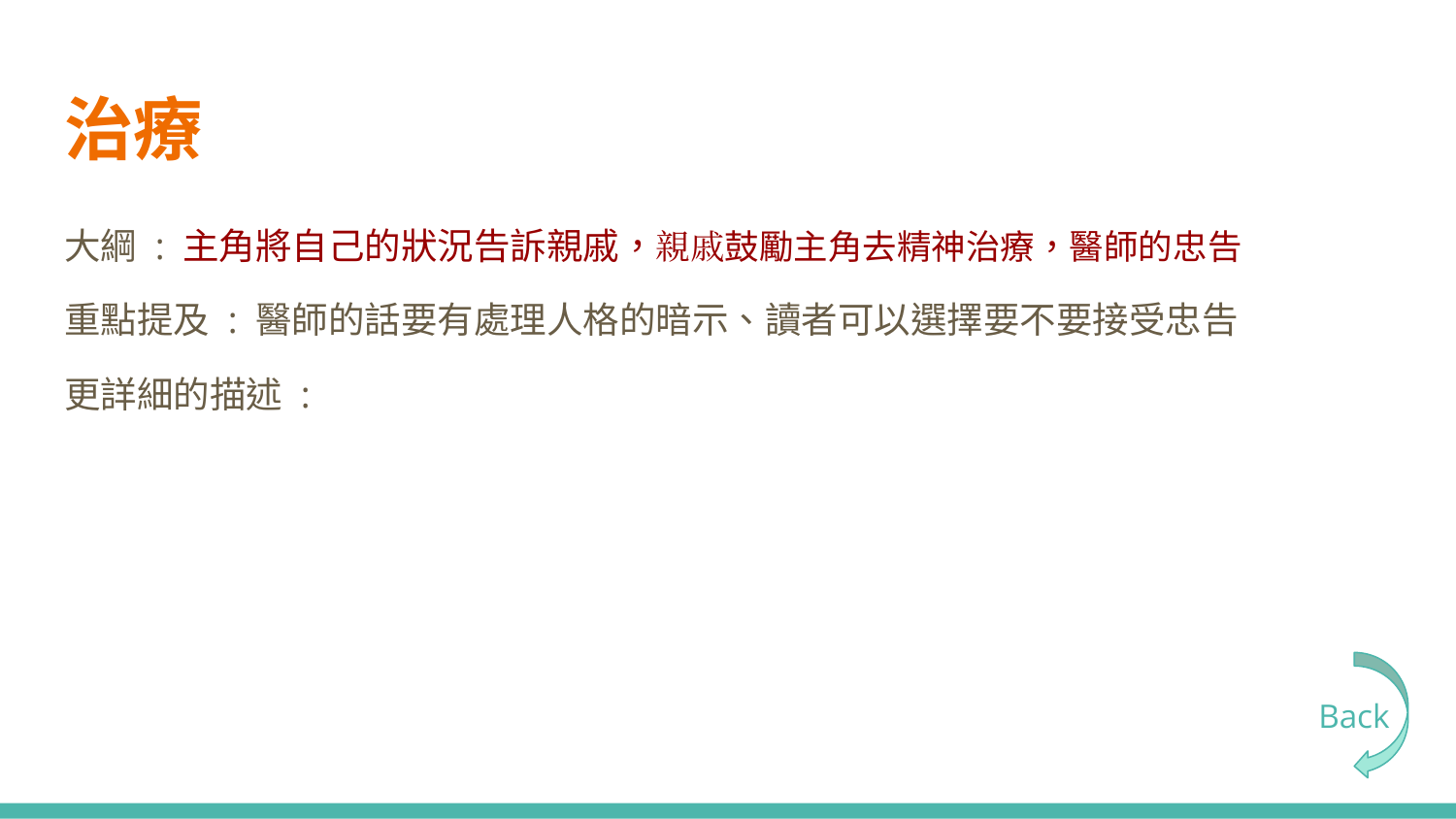

# 治療
大綱 : 主角將自己的狀況告訴親戚，親戚鼓勵主角去精神治療，醫師的忠告
重點提及 : 醫師的話要有處理人格的暗示、讀者可以選擇要不要接受忠告
更詳細的描述 :

Back